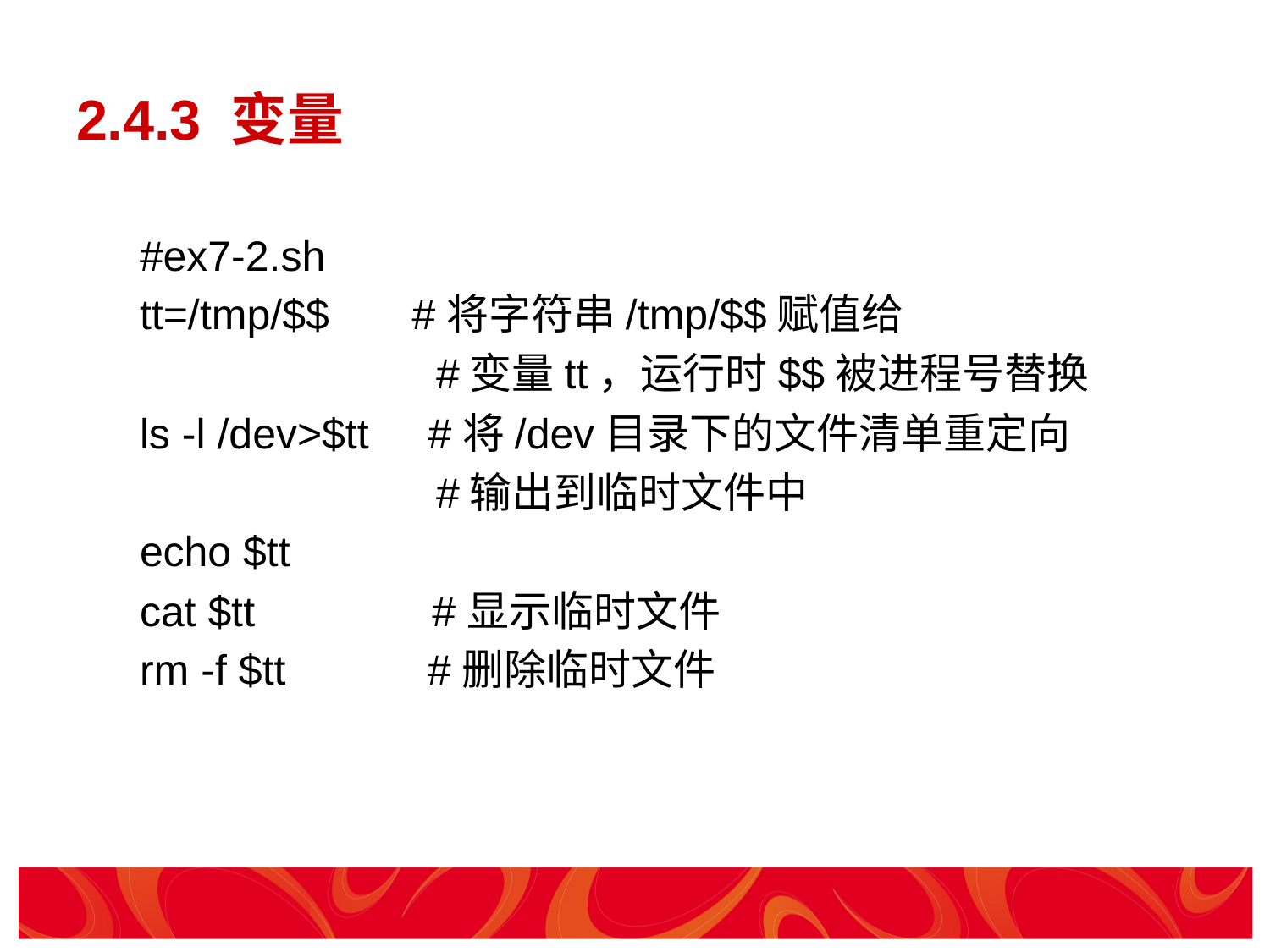

# 2.4.3 变量
#ex7-2.sh
tt=/tmp/$$       #将字符串/tmp/$$赋值给
                         #变量tt，运行时$$被进程号替换
ls -l /dev>$tt     #将/dev目录下的文件清单重定向
                         #输出到临时文件中
echo $tt
cat $tt               #显示临时文件
rm -f $tt            #删除临时文件